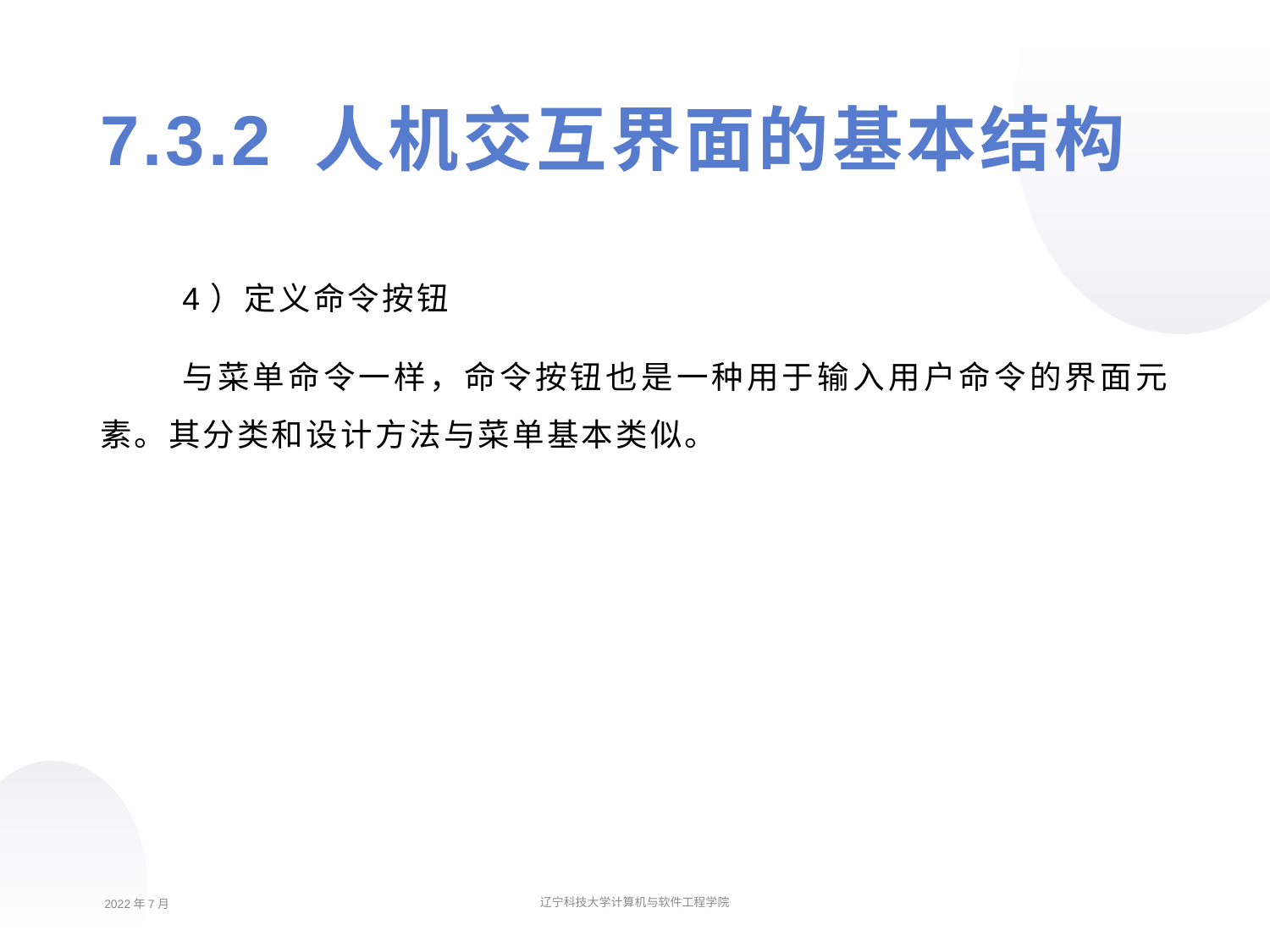

7.3.2 人机交互界面的基本结构
4）定义命令按钮
与菜单命令一样，命令按钮也是一种用于输入用户命令的界面元素。其分类和设计方法与菜单基本类似。

2022年7月
辽宁科技大学计算机与软件工程学院
64